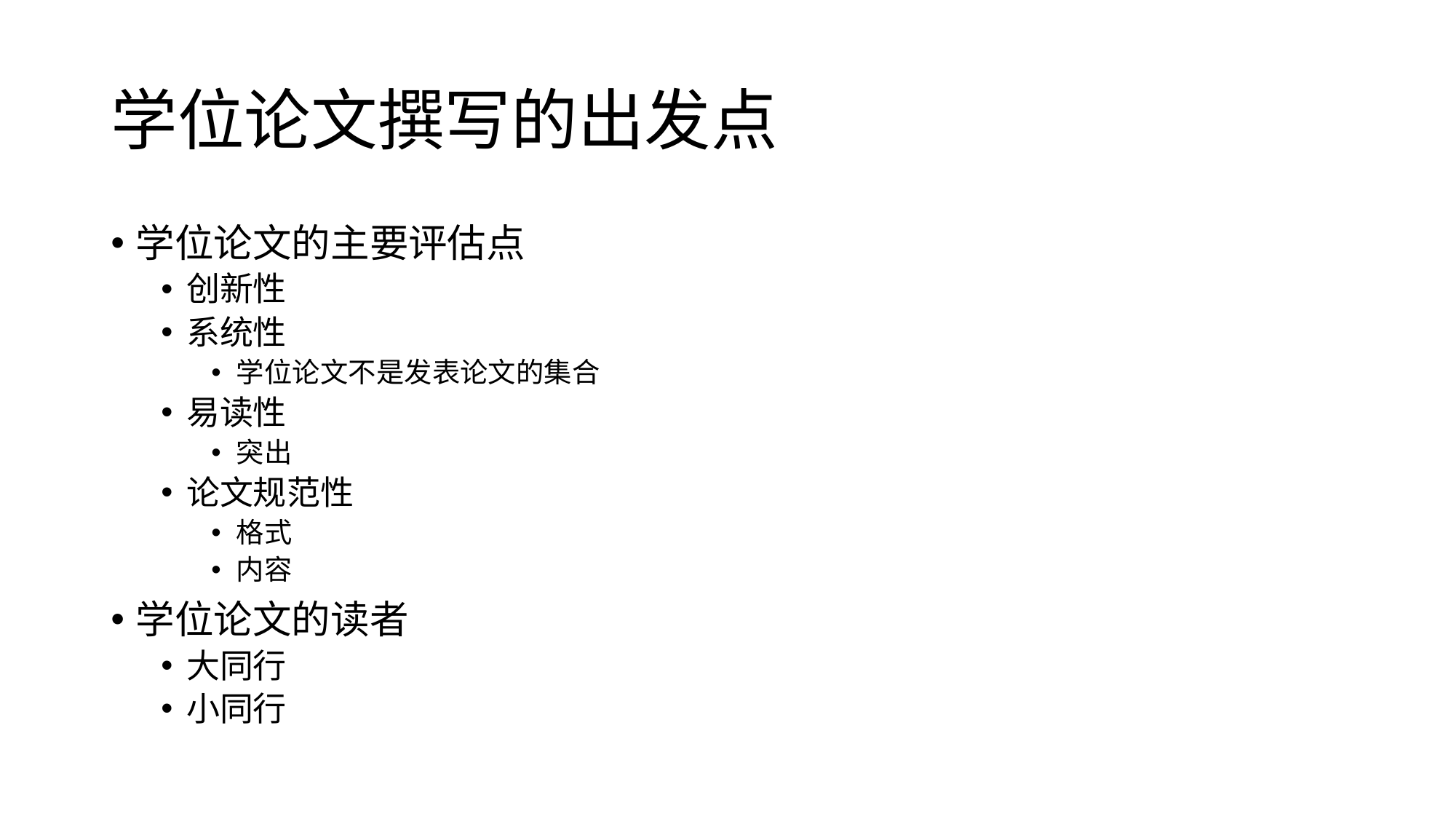

# 学位论文撰写的出发点
学位论文的主要评估点
创新性
系统性
学位论文不是发表论文的集合
易读性
突出
论文规范性
格式
内容
学位论文的读者
大同行
小同行